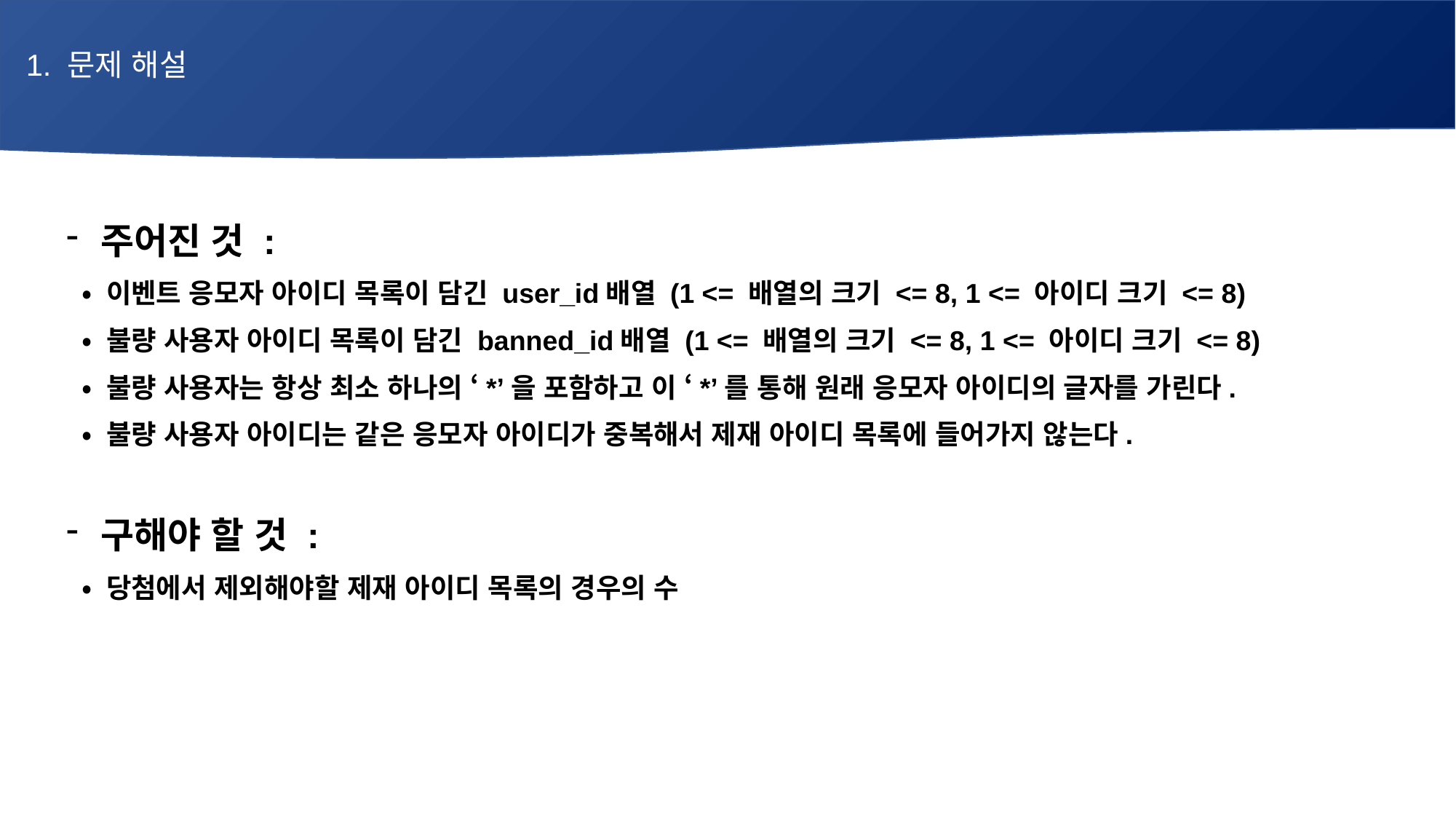

1. 문제 해설
# 매주 1 과제 LV2
주어진 것 :
  • 이벤트 응모자 아이디 목록이 담긴 user_id배열 (1 <= 배열의 크기 <= 8, 1 <= 아이디 크기 <= 8)
  • 불량 사용자 아이디 목록이 담긴 banned_id배열 (1 <= 배열의 크기 <= 8, 1 <= 아이디 크기 <= 8)
  • 불량 사용자는 항상 최소 하나의 ‘*’을 포함하고 이 ‘*’를 통해 원래 응모자 아이디의 글자를 가린다.
  • 불량 사용자 아이디는 같은 응모자 아이디가 중복해서 제재 아이디 목록에 들어가지 않는다.

구해야 할 것 :
  • 당첨에서 제외해야할 제재 아이디 목록의 경우의 수